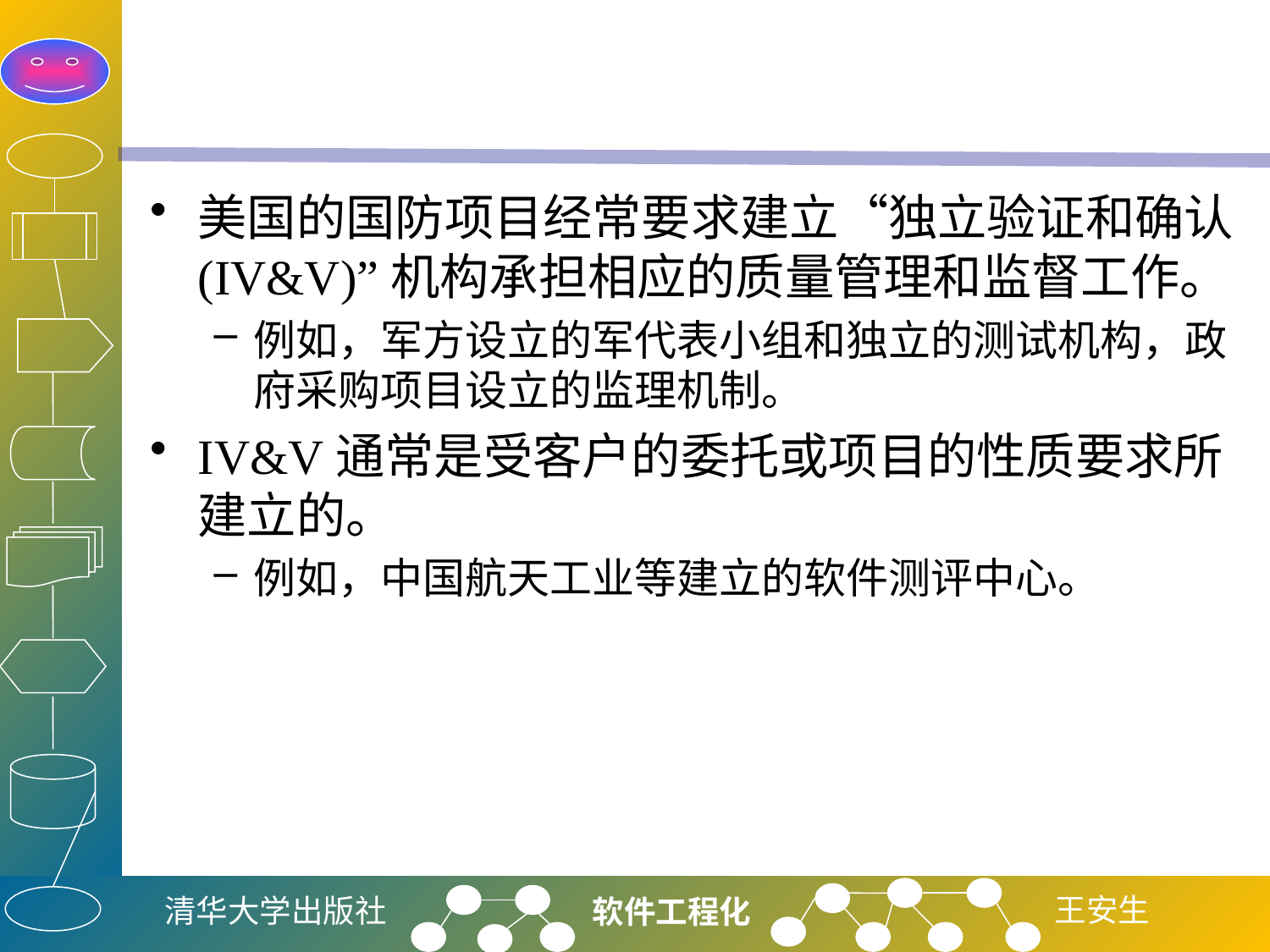

#
美国的国防项目经常要求建立“独立验证和确认(IV&V)”机构承担相应的质量管理和监督工作。
例如，军方设立的军代表小组和独立的测试机构，政府采购项目设立的监理机制。
IV&V通常是受客户的委托或项目的性质要求所建立的。
例如，中国航天工业等建立的软件测评中心。